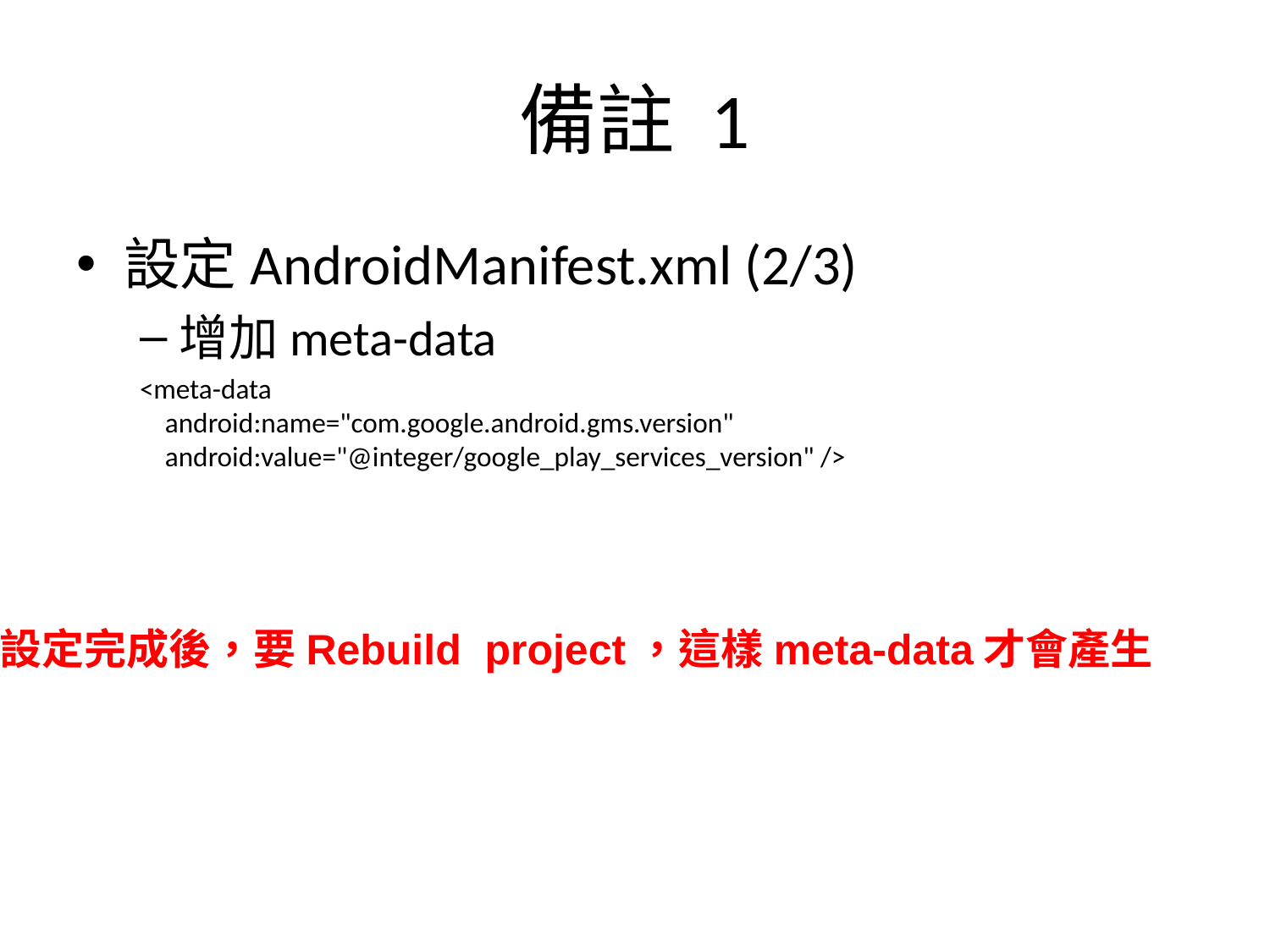

# 備註 1
設定AndroidManifest.xml (2/3)
增加meta-data
<meta-data
    android:name="com.google.android.gms.version"
    android:value="@integer/google_play_services_version" />

設定完成後，要Rebuild  project，這樣meta-data才會產生